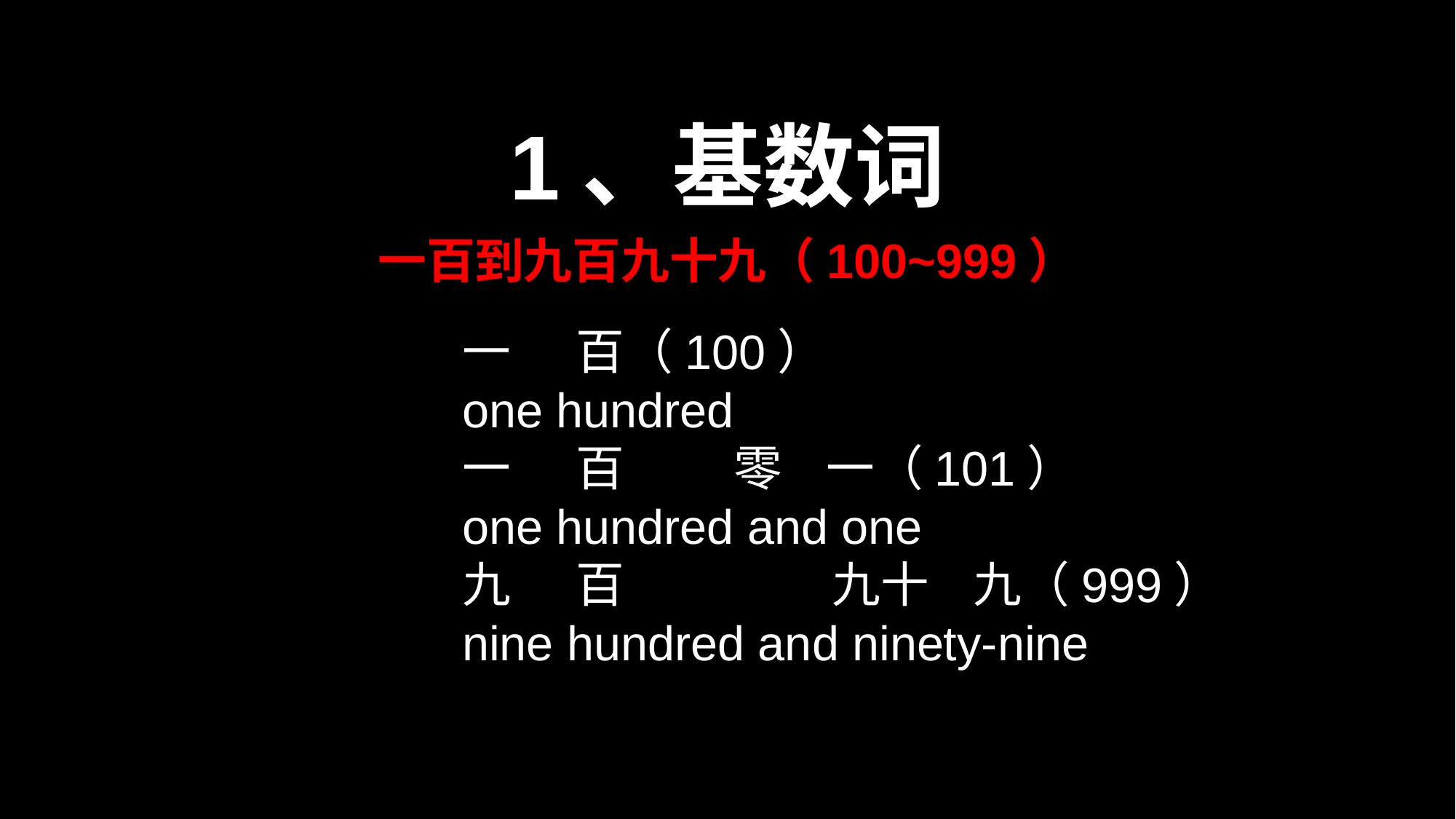

1、基数词
一百到九百九十九（100~999）
一      百（100）
one hundred
一      百          零    一（101）
one hundred and one
九      百                   九十    九（999）
nine hundred and ninety-nine